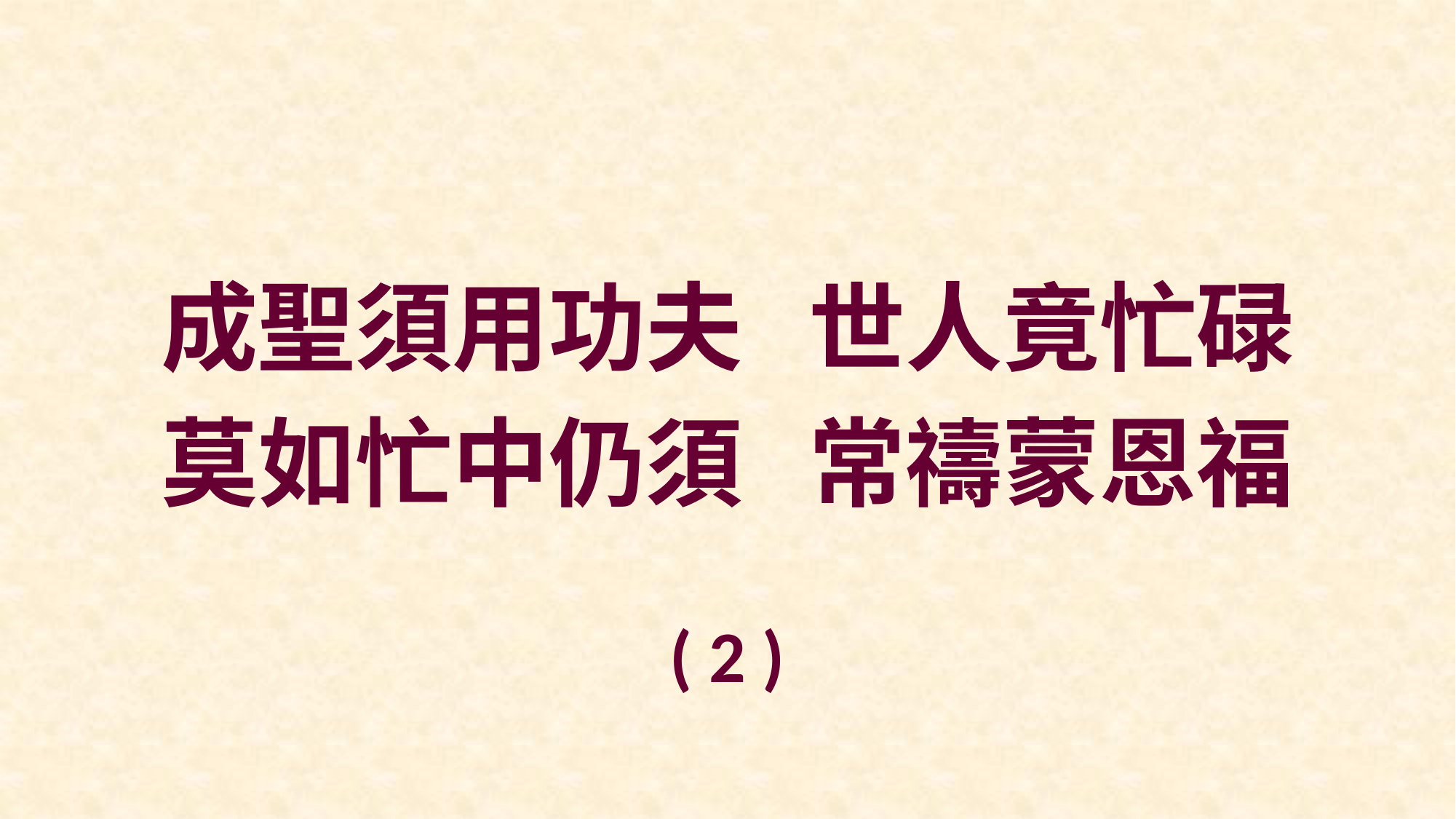

成聖須用功夫   世人竟忙碌
莫如忙中仍須   常禱蒙恩福
( 2 )